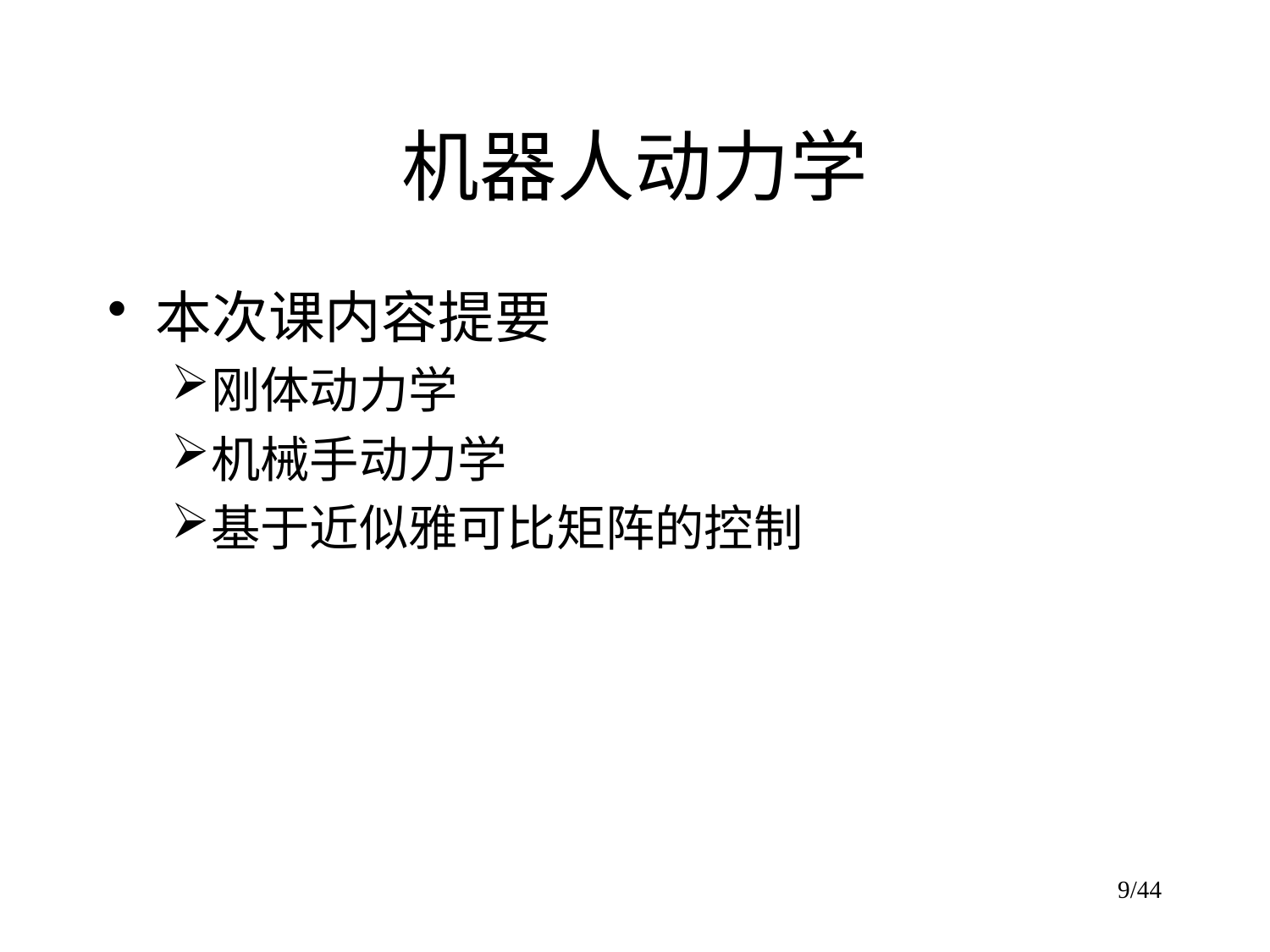

# 机器人动力学
本次课内容提要
刚体动力学
机械手动力学
基于近似雅可比矩阵的控制

9/44